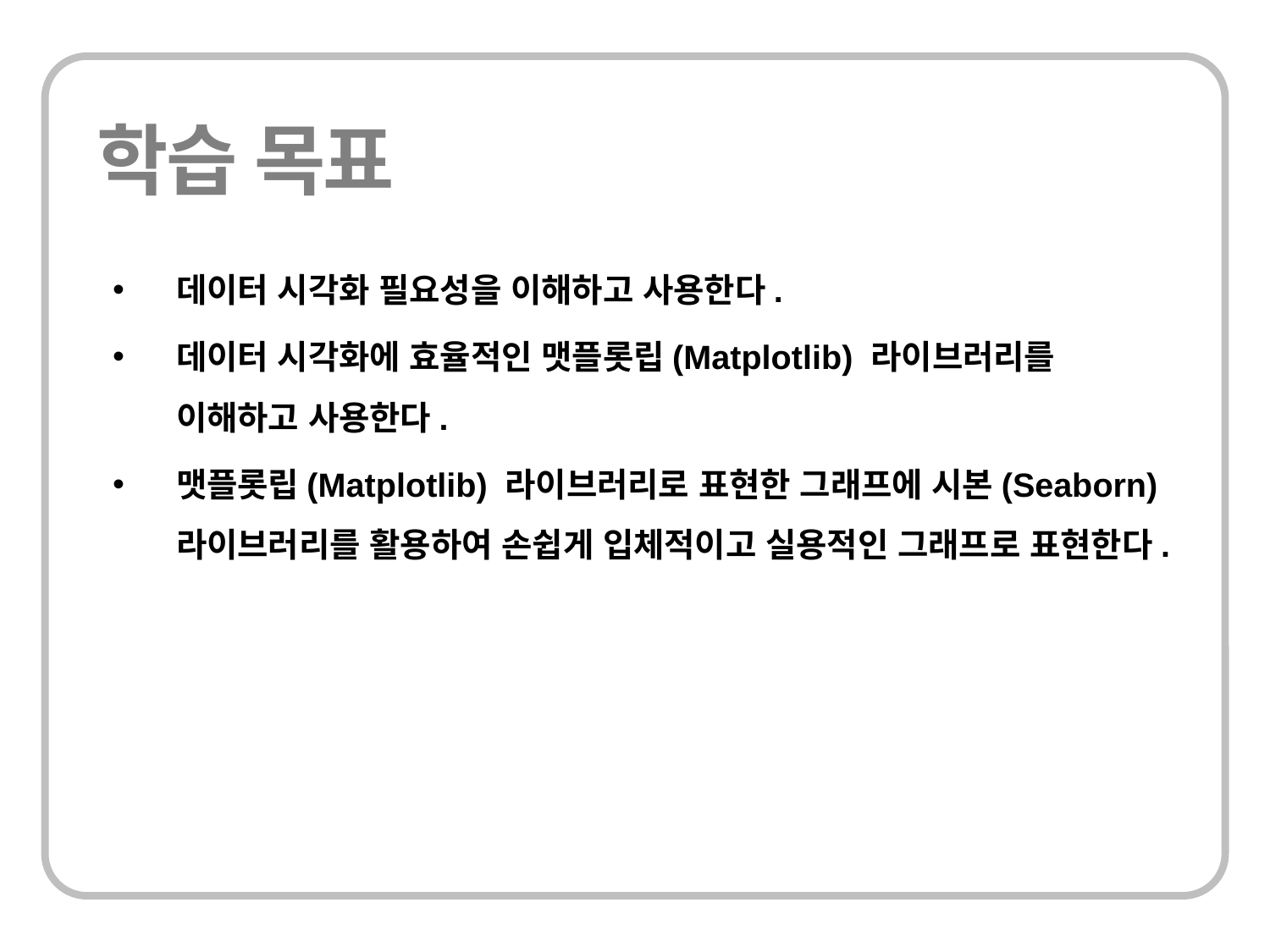

데이터 시각화 필요성을 이해하고 사용한다.
데이터 시각화에 효율적인 맷플롯립(Matplotlib) 라이브러리를 이해하고 사용한다.
맷플롯립(Matplotlib) 라이브러리로 표현한 그래프에 시본(Seaborn) 라이브러리를 활용하여 손쉽게 입체적이고 실용적인 그래프로 표현한다.